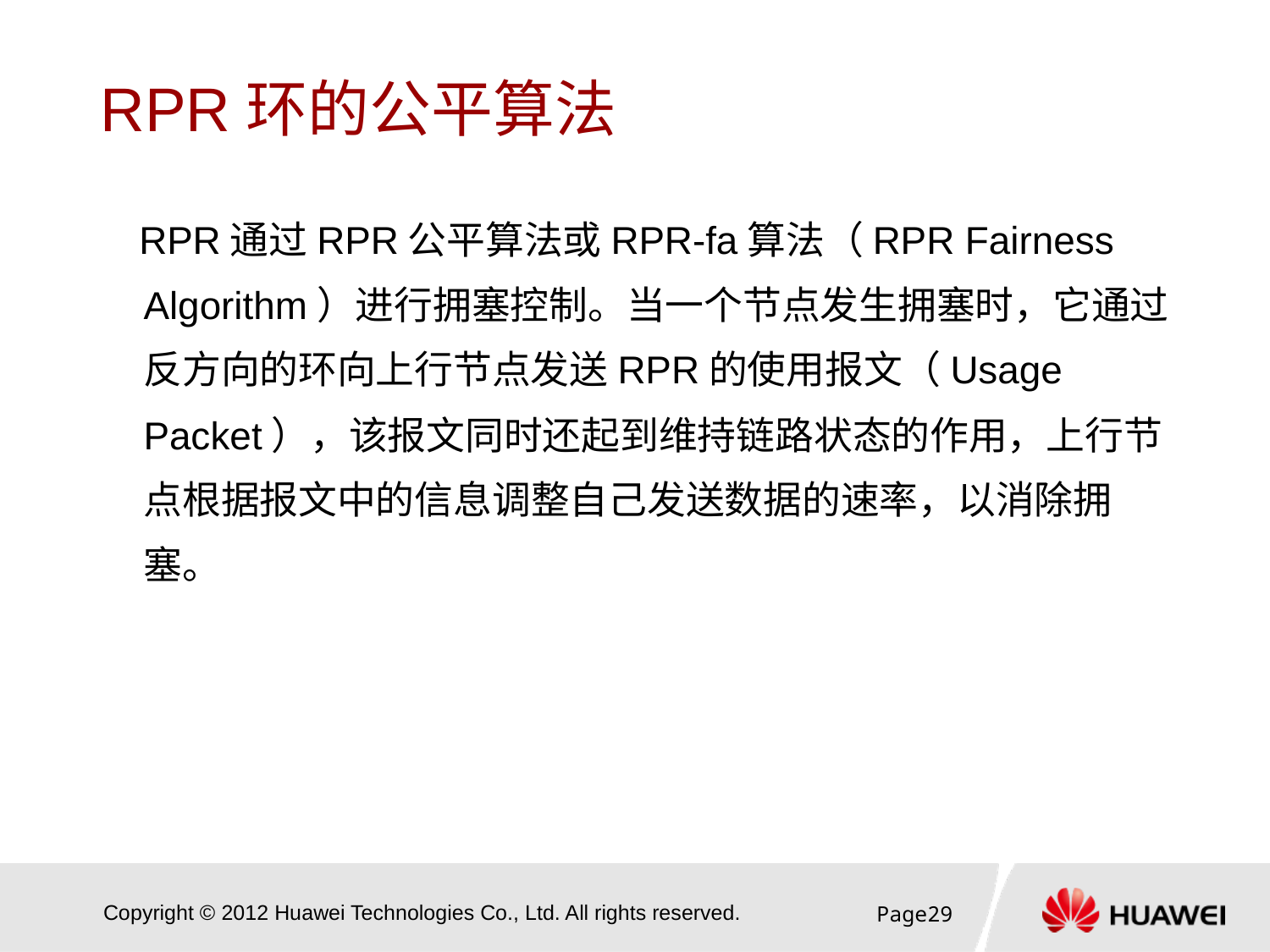

# RPR环的公平算法
RPR通过RPR公平算法或RPR-fa算法（RPR Fairness Algorithm）进行拥塞控制。当一个节点发生拥塞时，它通过反方向的环向上行节点发送RPR的使用报文（Usage Packet），该报文同时还起到维持链路状态的作用，上行节点根据报文中的信息调整自己发送数据的速率，以消除拥塞。

Page29